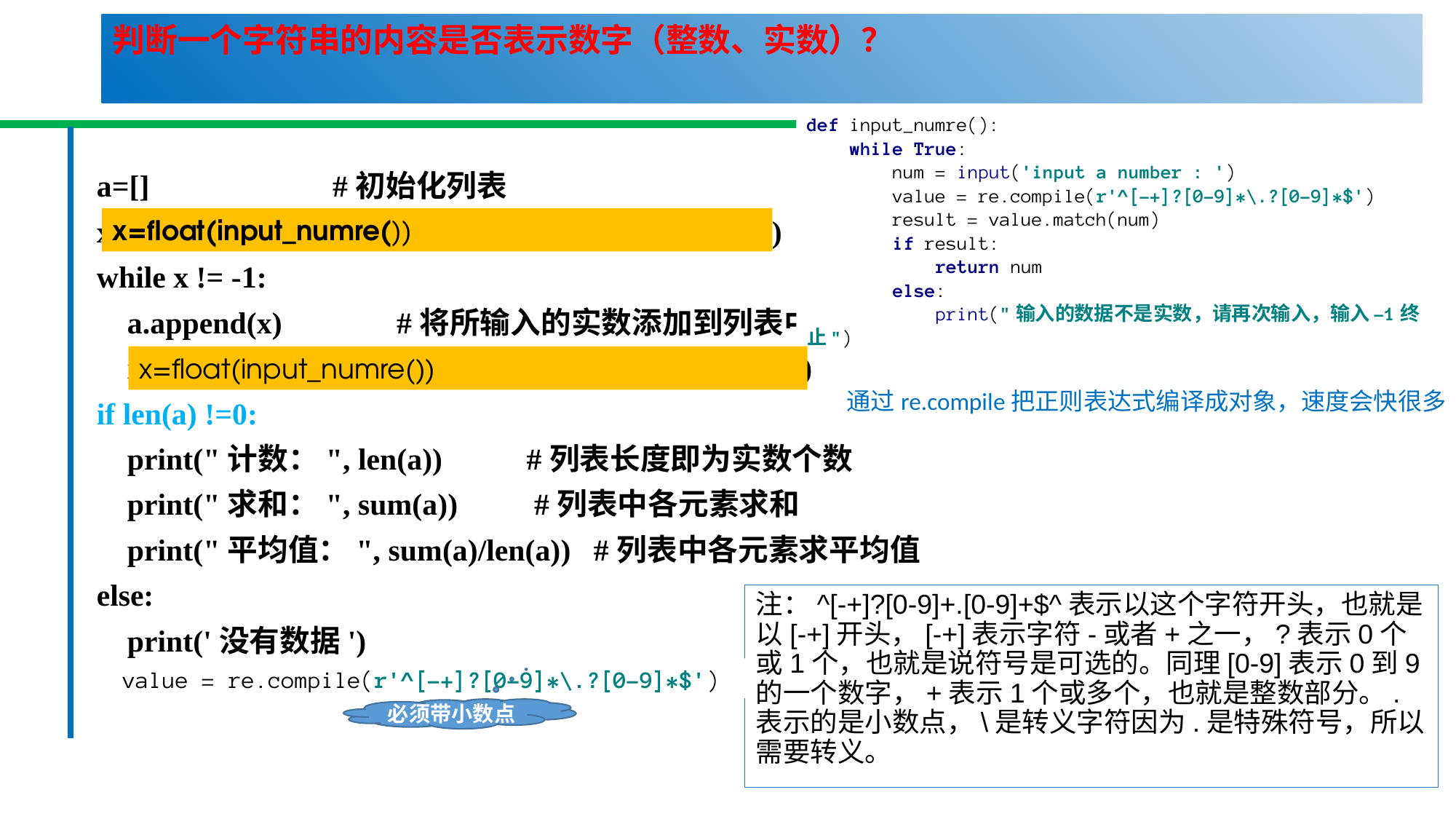

# 判断一个字符串的内容是否表示数字（整数、实数）？
def input_numre():
    while True:
        num = input('input a number : ')
        value = re.compile(r'^[-+]?[0-9]*\.?[0-9]*$')
        result = value.match(num)
        if result:
            return num
        else:
            print("输入的数据不是实数，请再次输入，输入-1终止")
a=[]                        #初始化列表
x=float(input("请输入一个实数，输入-1终止："))
while x != -1:
    a.append(x)               #将所输入的实数添加到列表中
    x=float(input("请输入一个实数，输入-1终止："))
if len(a) !=0:
    print("计数：", len(a))           #列表长度即为实数个数
    print("求和：", sum(a))          #列表中各元素求和
    print("平均值：", sum(a)/len(a))   #列表中各元素求平均值
else:
    print('没有数据')

x=float(input_numre())
x=float(input_numre())
通过re.compile把正则表达式编译成对象，速度会快很多
注：^[-+]?[0-9]+.[0-9]+$^表示以这个字符开头，也就是以[-+]开头，[-+]表示字符-或者+之一，?表示0个或1个，也就是说符号是可选的。同理[0-9]表示0到9的一个数字，+表示1个或多个，也就是整数部分。.表示的是小数点，\是转义字符因为.是特殊符号，所以需要转义。
value = re.compile(r'^[-+]?[0-9]*\.?[0-9]*$')
必须带小数点